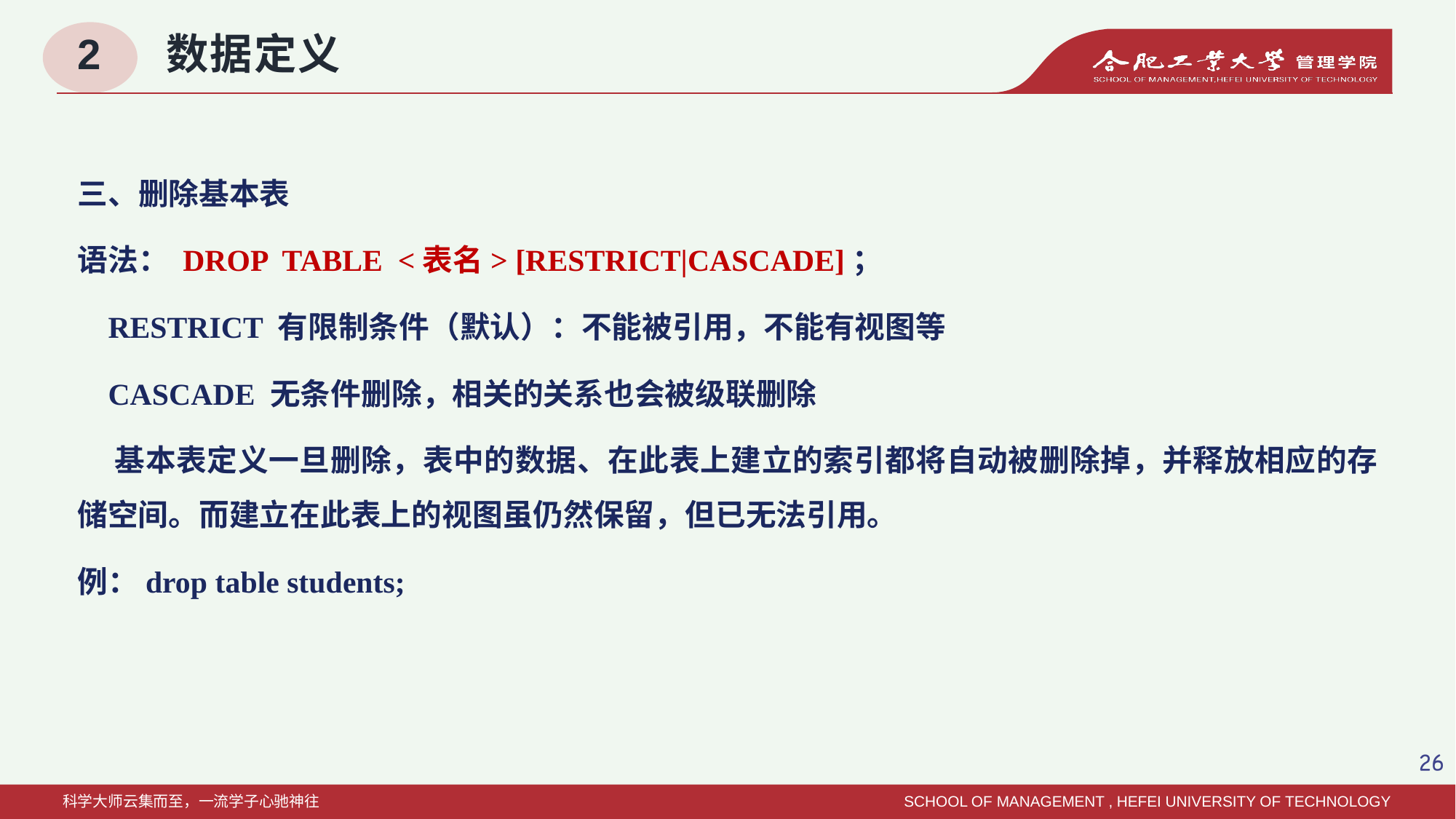

# 2    数据定义
三、删除基本表
语法： DROP  TABLE  <表名> [RESTRICT|CASCADE]；
    RESTRICT 有限制条件（默认）：不能被引用，不能有视图等
    CASCADE 无条件删除，相关的关系也会被级联删除
    基本表定义一旦删除，表中的数据、在此表上建立的索引都将自动被删除掉，并释放相应的存储空间。而建立在此表上的视图虽仍然保留，但已无法引用。
例：drop table students;
26